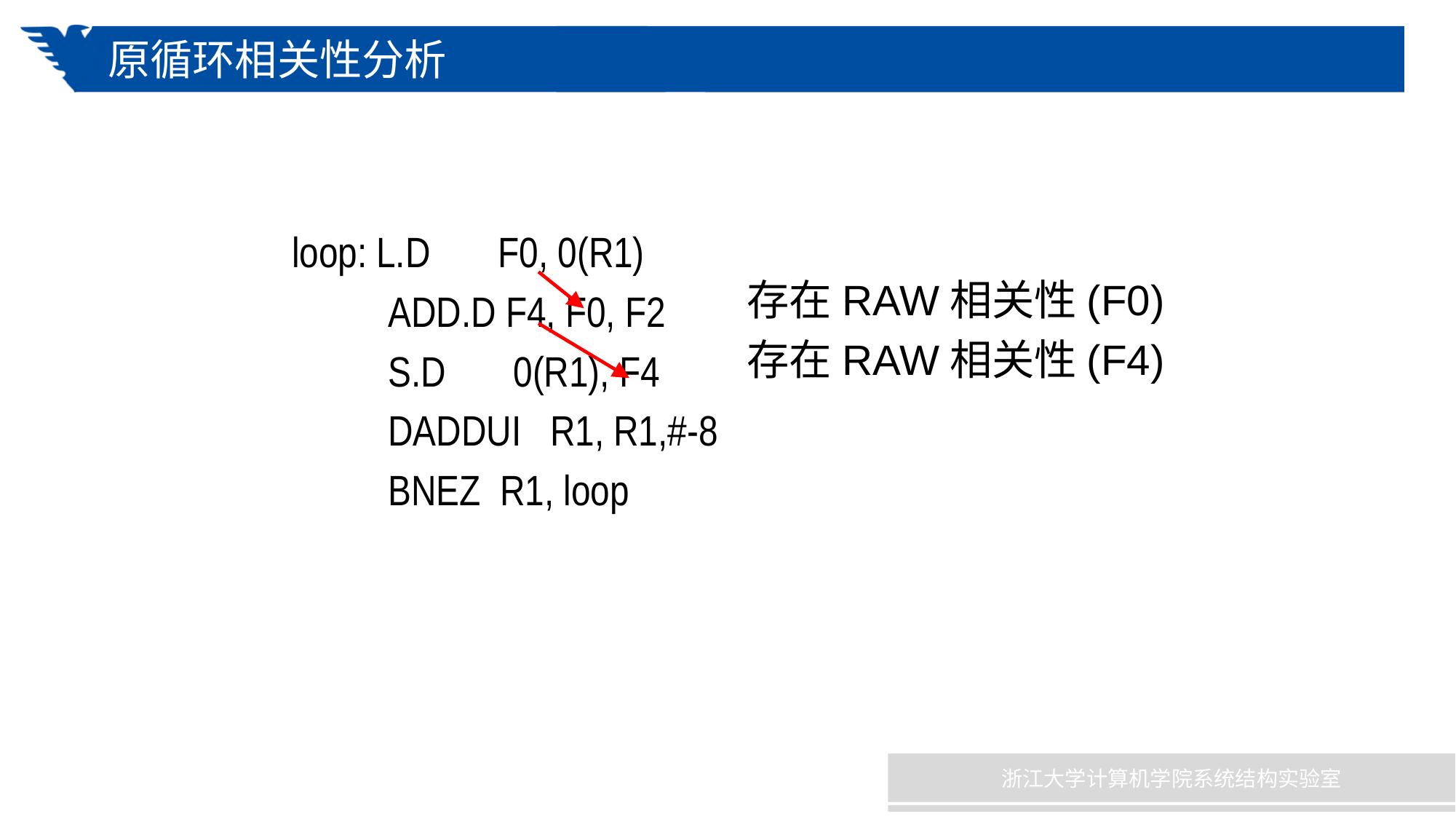

# 原循环相关性分析
loop: L.D       F0, 0(R1)
          ADD.D F4, F0, F2
          S.D       0(R1), F4
          DADDUI   R1, R1,#-8
          BNEZ  R1, loop
存在RAW相关性(F0)
存在RAW相关性(F4)